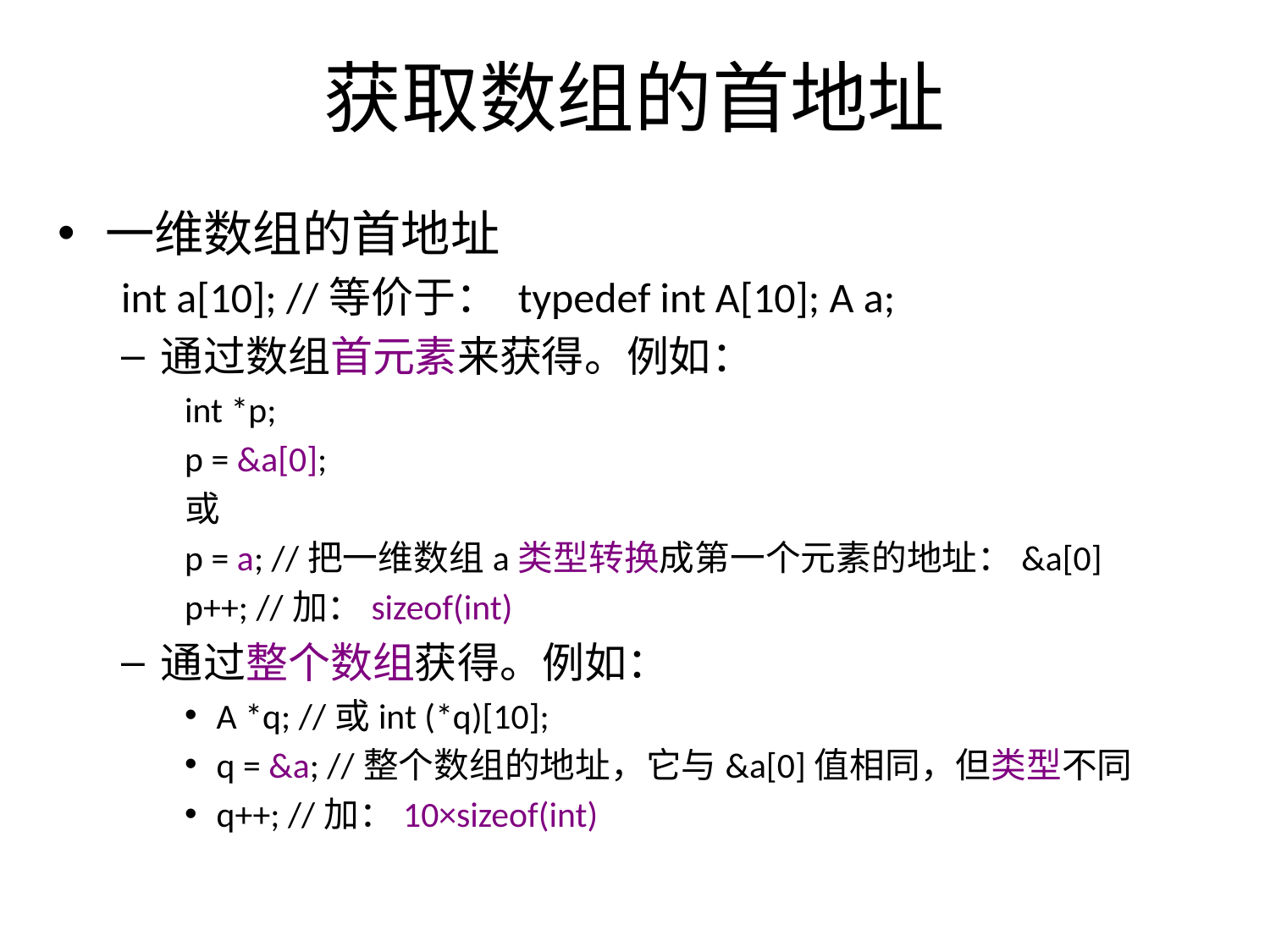

# 获取数组的首地址
一维数组的首地址
int a[10]; //等价于： typedef int A[10]; A a;
通过数组首元素来获得。例如：
int *p;
p = &a[0];
或
p = a; //把一维数组a类型转换成第一个元素的地址：&a[0]
p++; //加：sizeof(int)
通过整个数组获得。例如：
A *q; //或int (*q)[10];
q = &a; //整个数组的地址，它与&a[0]值相同，但类型不同
q++; //加：10×sizeof(int)